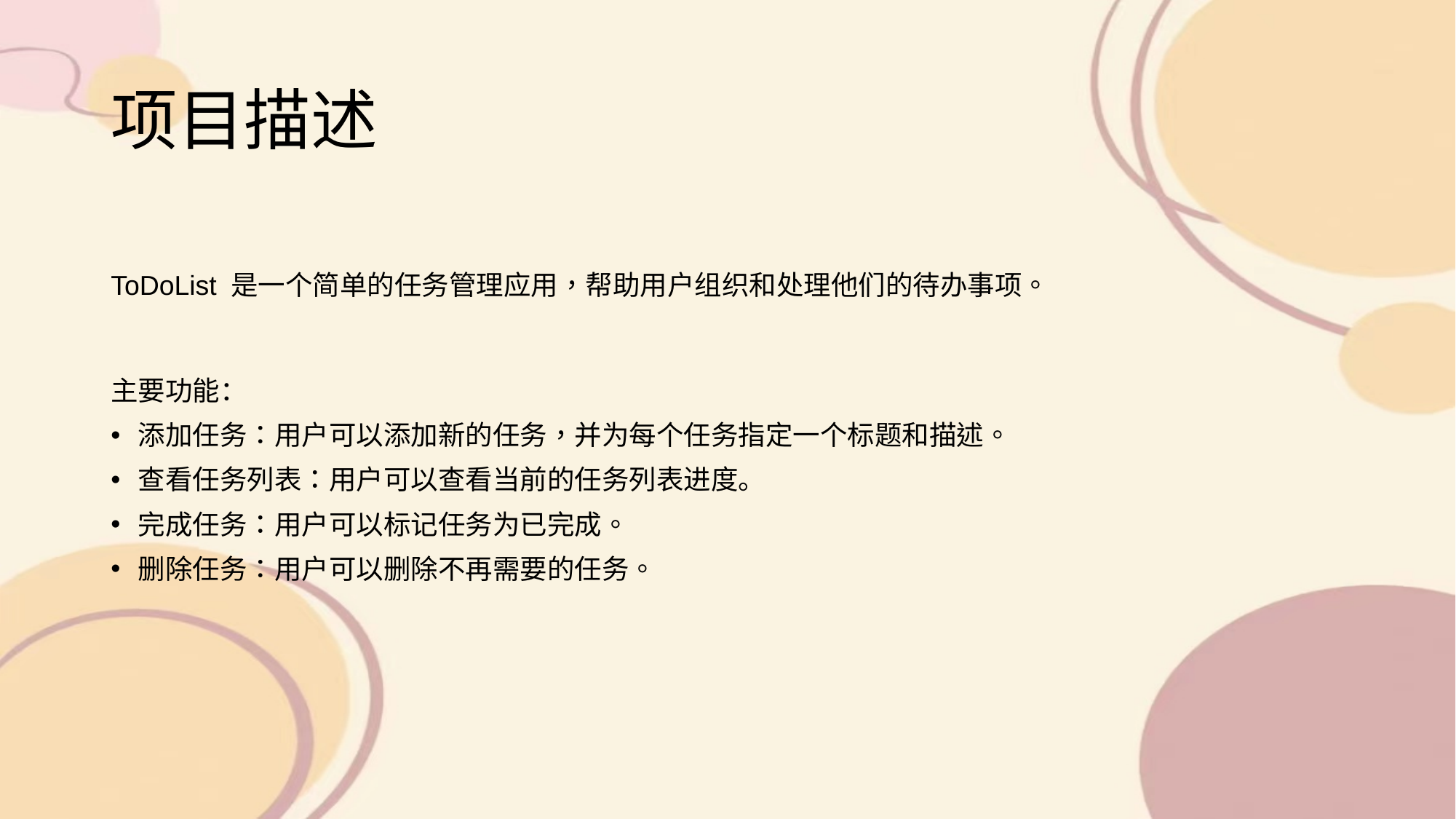

# 项目描述

ToDoList 是一个简单的任务管理应用，帮助用户组织和处理他们的待办事项。

主要功能：
添加任务：用户可以添加新的任务，并为每个任务指定一个标题和描述。
查看任务列表：用户可以查看当前的任务列表进度。
完成任务：用户可以标记任务为已完成。
删除任务：用户可以删除不再需要的任务。